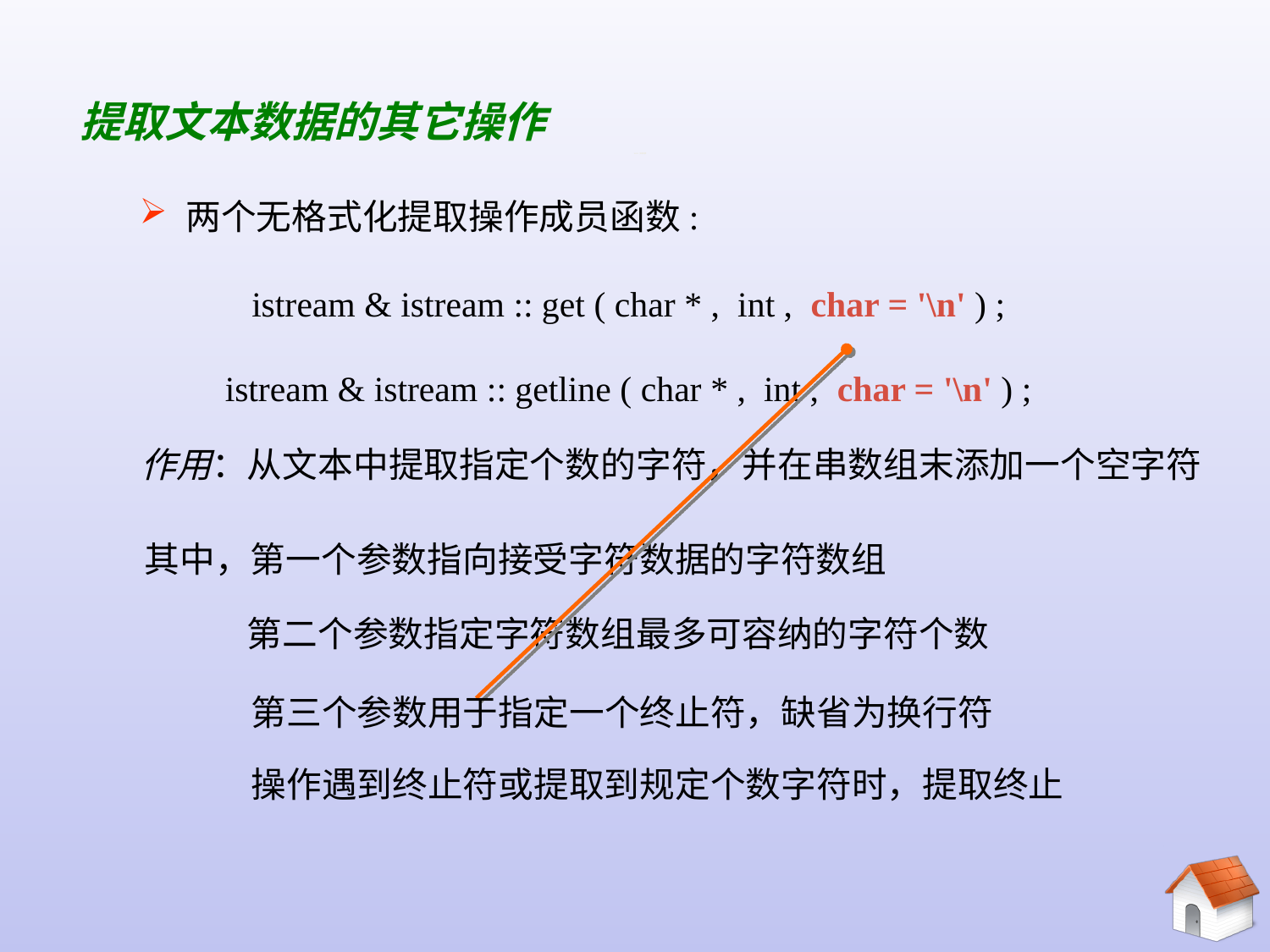

提取文本数据的其它操作
# 10.5.3  文本文件
 两个无格式化提取操作成员函数:
istream & istream :: get ( char * ,  int ,  char = '\n' ) ;
istream & istream :: getline ( char * ,  int ,  char = '\n' ) ;

作用：从文本中提取指定个数的字符，并在串数组末添加一个空字符
其中，第一个参数指向接受字符数据的字符数组
第二个参数指定字符数组最多可容纳的字符个数
第三个参数用于指定一个终止符，缺省为换行符
操作遇到终止符或提取到规定个数字符时，提取终止